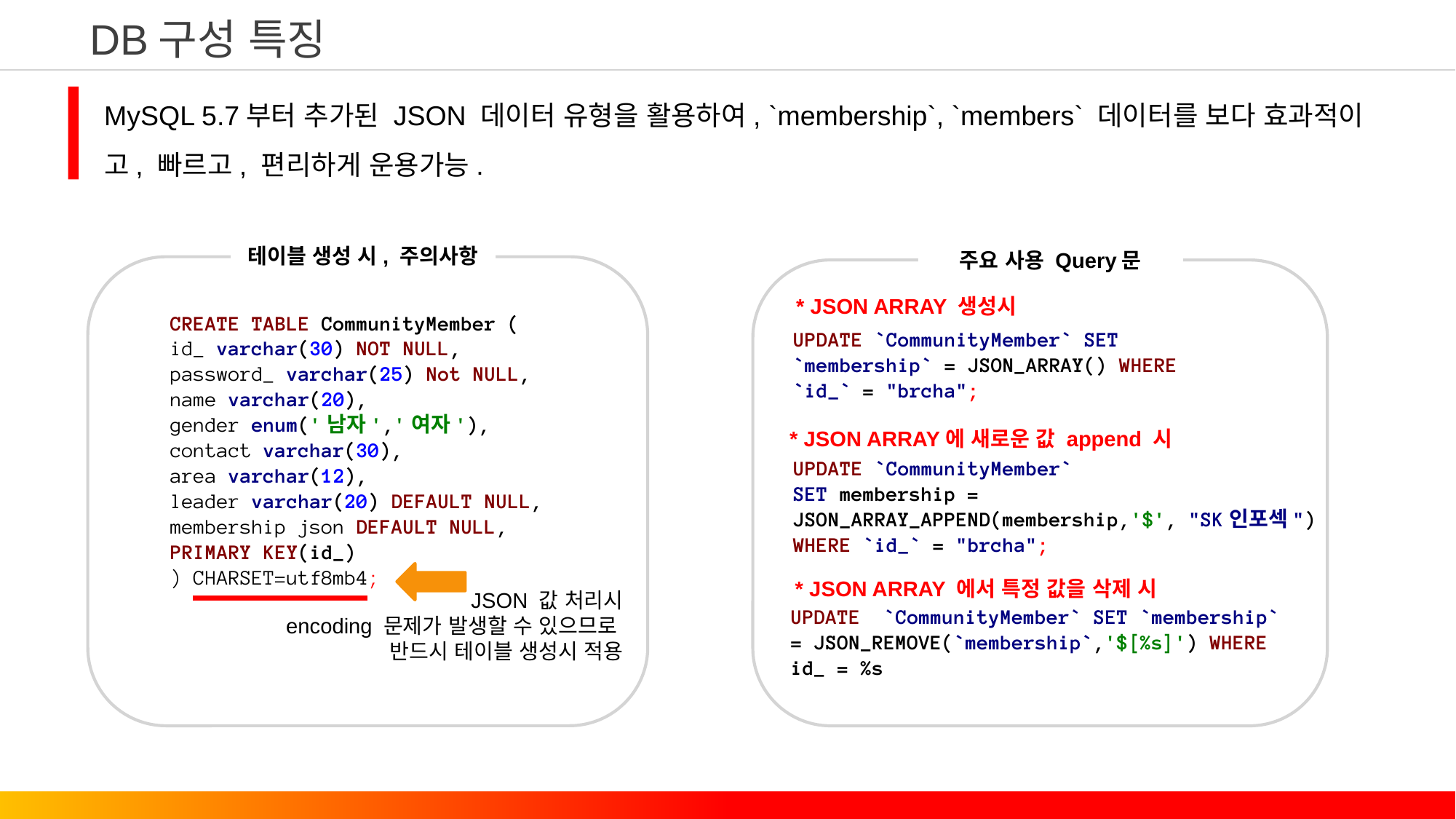

DB구성 특징
MySQL 5.7부터 추가된 JSON 데이터 유형을 활용하여, `membership`, `members` 데이터를 보다 효과적이고, 빠르고, 편리하게 운용가능.

테이블 생성 시, 주의사항
주요 사용 Query문

* JSON ARRAY 생성시
CREATE TABLE CommunityMember (
id_ varchar(30) NOT NULL,
password_ varchar(25) Not NULL,
name varchar(20),
gender enum('남자','여자'),
contact varchar(30),
area varchar(12),
leader varchar(20) DEFAULT NULL,
membership json DEFAULT NULL,
PRIMARY KEY(id_)
) CHARSET=utf8mb4;
UPDATE `CommunityMember` SET `membership` = JSON_ARRAY() WHERE `id_` = "brcha";
* JSON ARRAY에 새로운 값 append 시
UPDATE `CommunityMember`
SET membership = JSON_ARRAY_APPEND(membership,'$', "SK인포섹") WHERE `id_` = "brcha";

* JSON ARRAY 에서 특정 값을 삭제 시
JSON 값 처리시
encoding 문제가 발생할 수 있으므로
반드시 테이블 생성시 적용
UPDATE  `CommunityMember` SET `membership` = JSON_REMOVE(`membership`,'$[%s]') WHERE id_ = %s